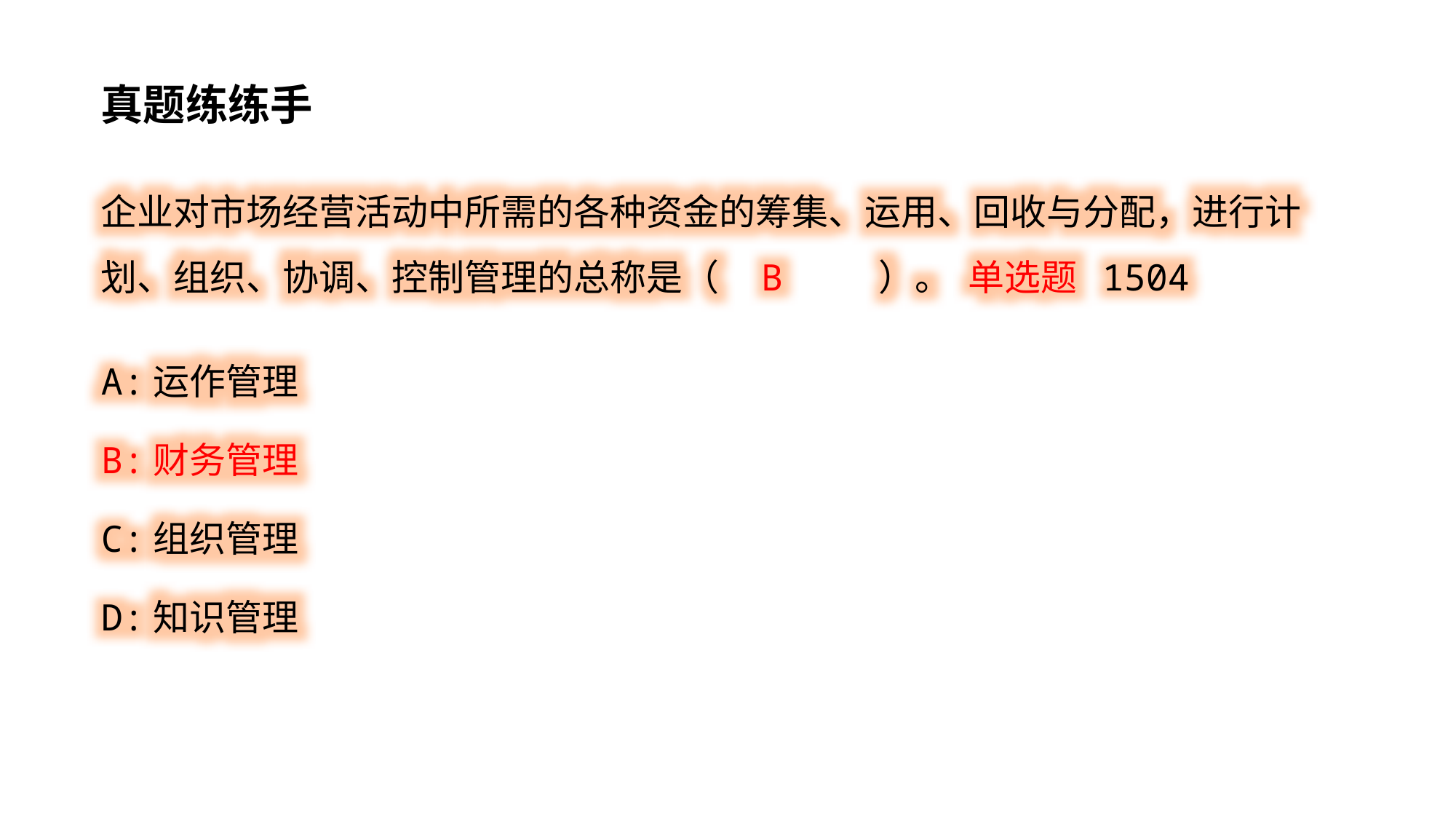

真题练练手
企业对市场经营活动中所需的各种资金的筹集、运用、回收与分配，进行计划、组织、协调、控制管理的总称是（    B    ）。  单选题  1504

A:运作管理

B:财务管理

C:组织管理

D:知识管理